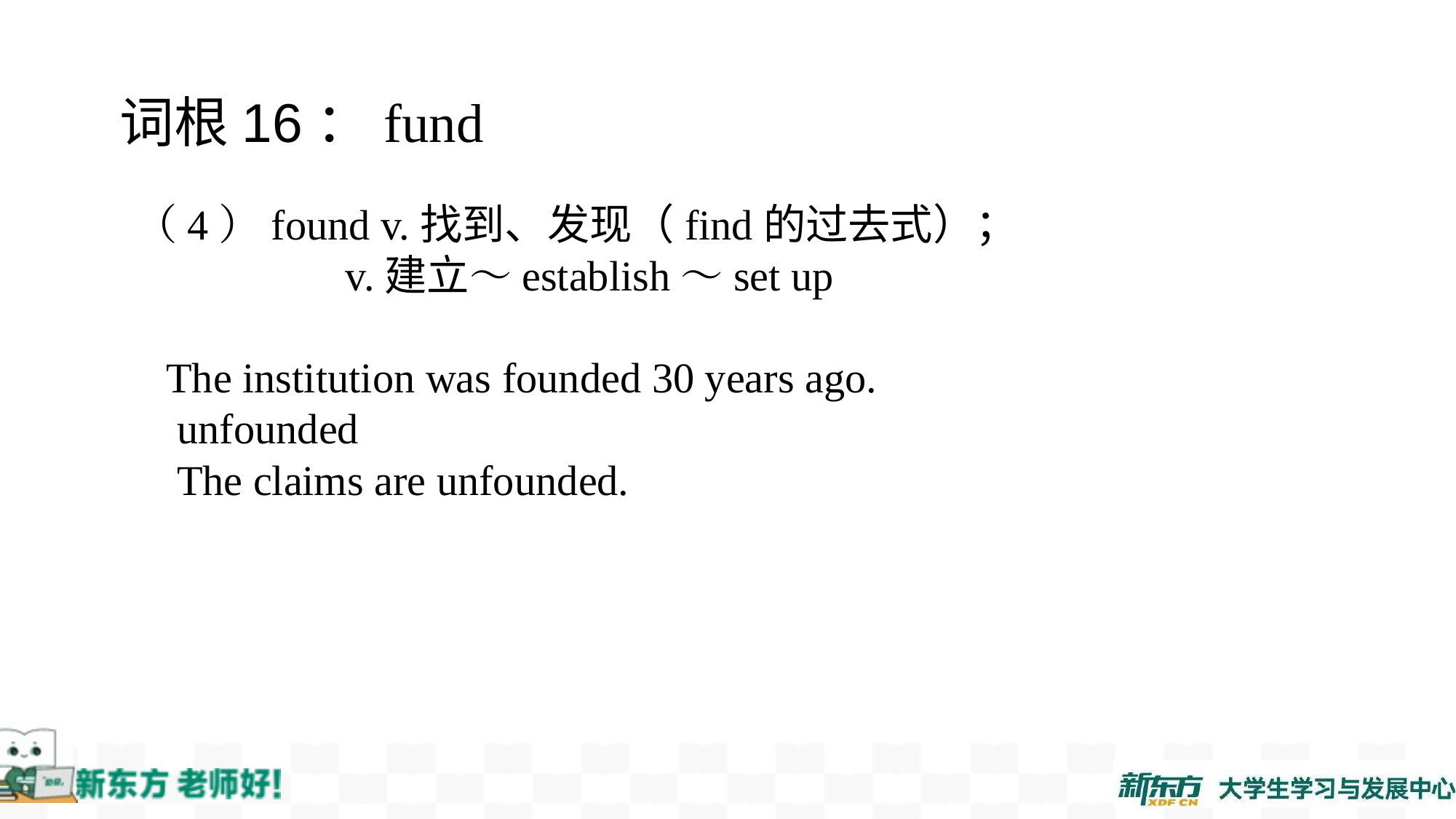

词根16：fund
（4）found v.找到、发现（find的过去式）；
                    v.建立～establish～set up

   The institution was founded 30 years ago.
    unfounded
    The claims are unfounded.